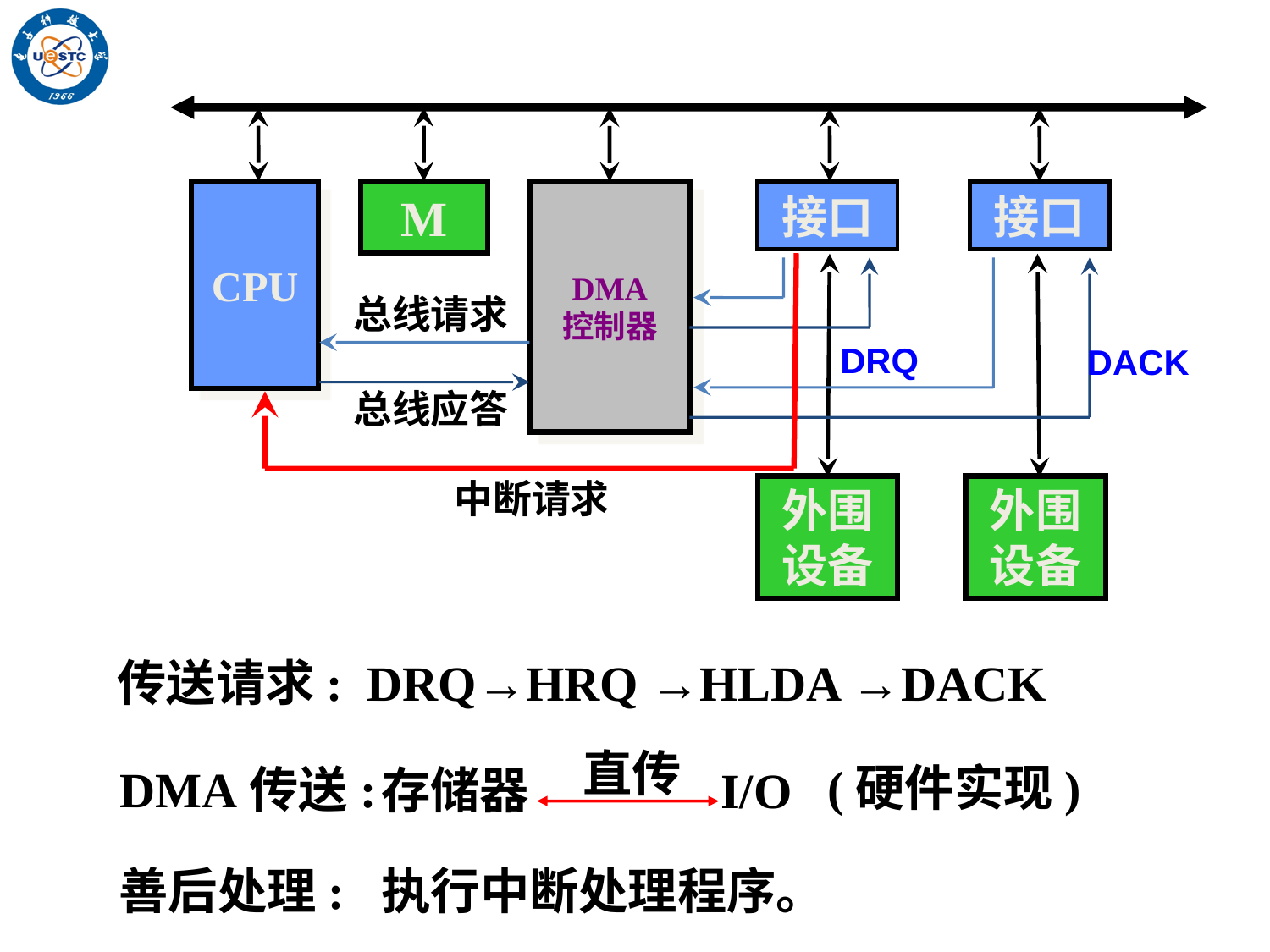

CPU

M
DMA
控制器
接口
接口

总线请求

DRQ
DACK

总线应答

外围设备
外围设备

中断请求
传送请求:
DRQ→HRQ →HLDA →DACK
直传
(硬件实现)
DMA传送:
存储器                I/O

善后处理:
执行中断处理程序。